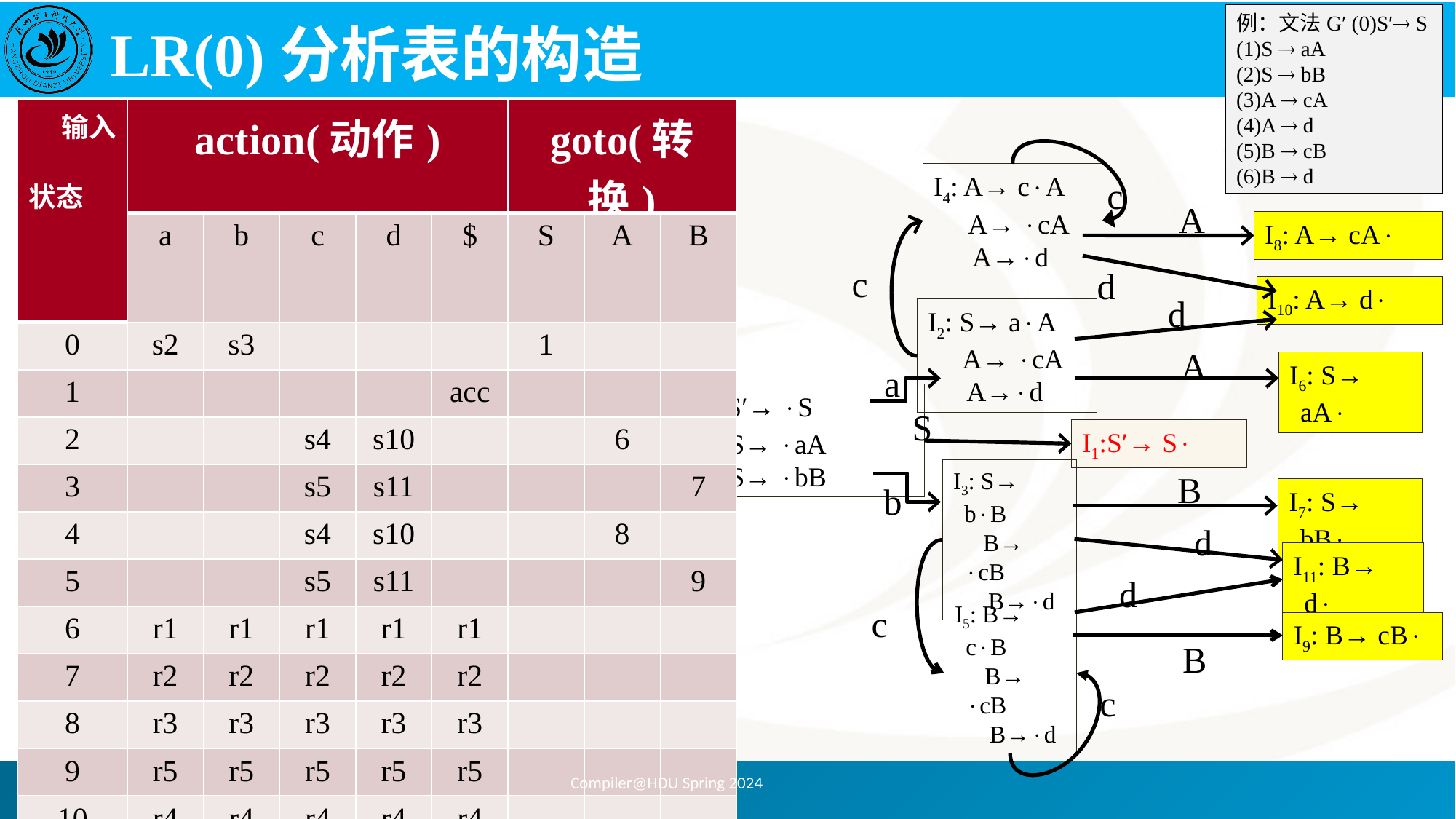

LR(0)分析表的构造
例：文法G′ (0)S′→ S
(1)S → aA
(2)S → bB
(3)A → cA
(4)A → d
(5)B → cB
(6)B → d
| 输入 状态 | action(动作) |  |  |  |  | goto(转换) |  |  |
| --- | --- | --- | --- | --- | --- | --- | --- | --- |
|  | a | b | c | d | $ | S | A | B |
| 0 | s2 | s3 |  |  |  | 1 |  |  |
| 1 |  |  |  |  | acc |  |  |  |
| 2 |  |  | s4 | s10 |  |  | 6 |  |
| 3 |  |  | s5 | s11 |  |  |  | 7 |
| 4 |  |  | s4 | s10 |  |  | 8 |  |
| 5 |  |  | s5 | s11 |  |  |  | 9 |
| 6 | r1 | r1 | r1 | r1 | r1 |  |  |  |
| 7 | r2 | r2 | r2 | r2 | r2 |  |  |  |
| 8 | r3 | r3 | r3 | r3 | r3 |  |  |  |
| 9 | r5 | r5 | r5 | r5 | r5 |  |  |  |
| 10 | r4 | r4 | r4 | r4 | r4 |  |  |  |
| 11 | r6 | r6 | r6 | r6 | r6 |  |  |  |
I4: A→ c⋅A
     A→ ⋅cA
	    A→⋅d
c
A
I8: A→ cA⋅
c
d
I10: A→ d⋅
d
I2: S→ a⋅A
     A→ ⋅cA
	    A→⋅d
A
I6: S→ aA⋅
a
I0:S′→ ⋅S
    S→ ⋅aA
    S→ ⋅bB
S
I1:S′→ S⋅
I3: S→ b⋅B
     B→ ⋅cB
	    B→⋅d
B
b
I7: S→ bB⋅
d
I11: B→ d⋅
d
I5: B→ c⋅B
     B→ ⋅cB
	    B→⋅d
c
I9: B→ cB⋅
B
c
Compiler@HDU Spring 2024
149